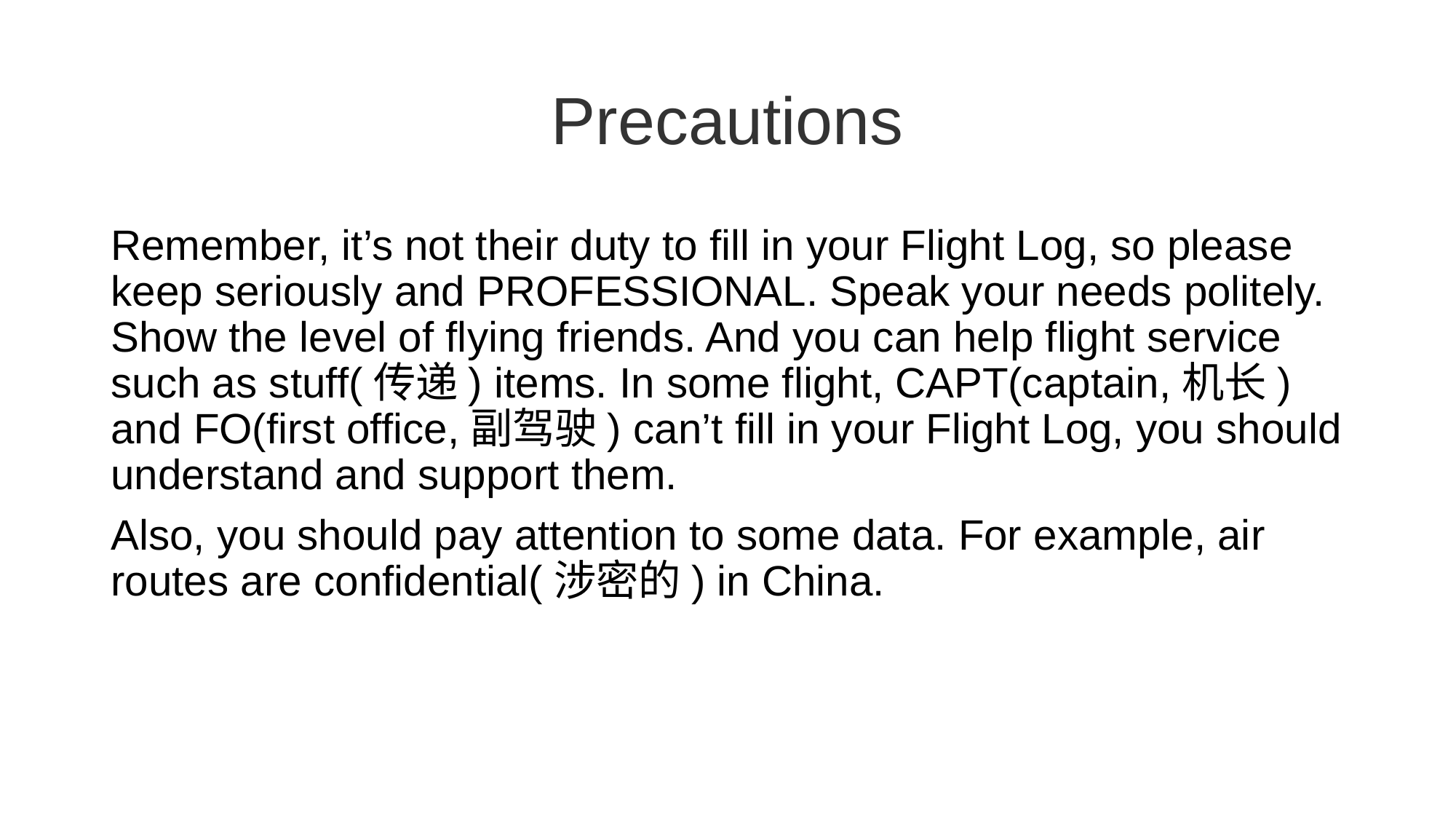

# Precautions
Remember, it’s not their duty to fill in your Flight Log, so please keep seriously and PROFESSIONAL. Speak your needs politely. Show the level of flying friends. And you can help flight service such as stuff(传递) items. In some flight, CAPT(captain,机长) and FO(first office,副驾驶) can’t fill in your Flight Log, you should understand and support them.
Also, you should pay attention to some data. For example, air routes are confidential(涉密的) in China.